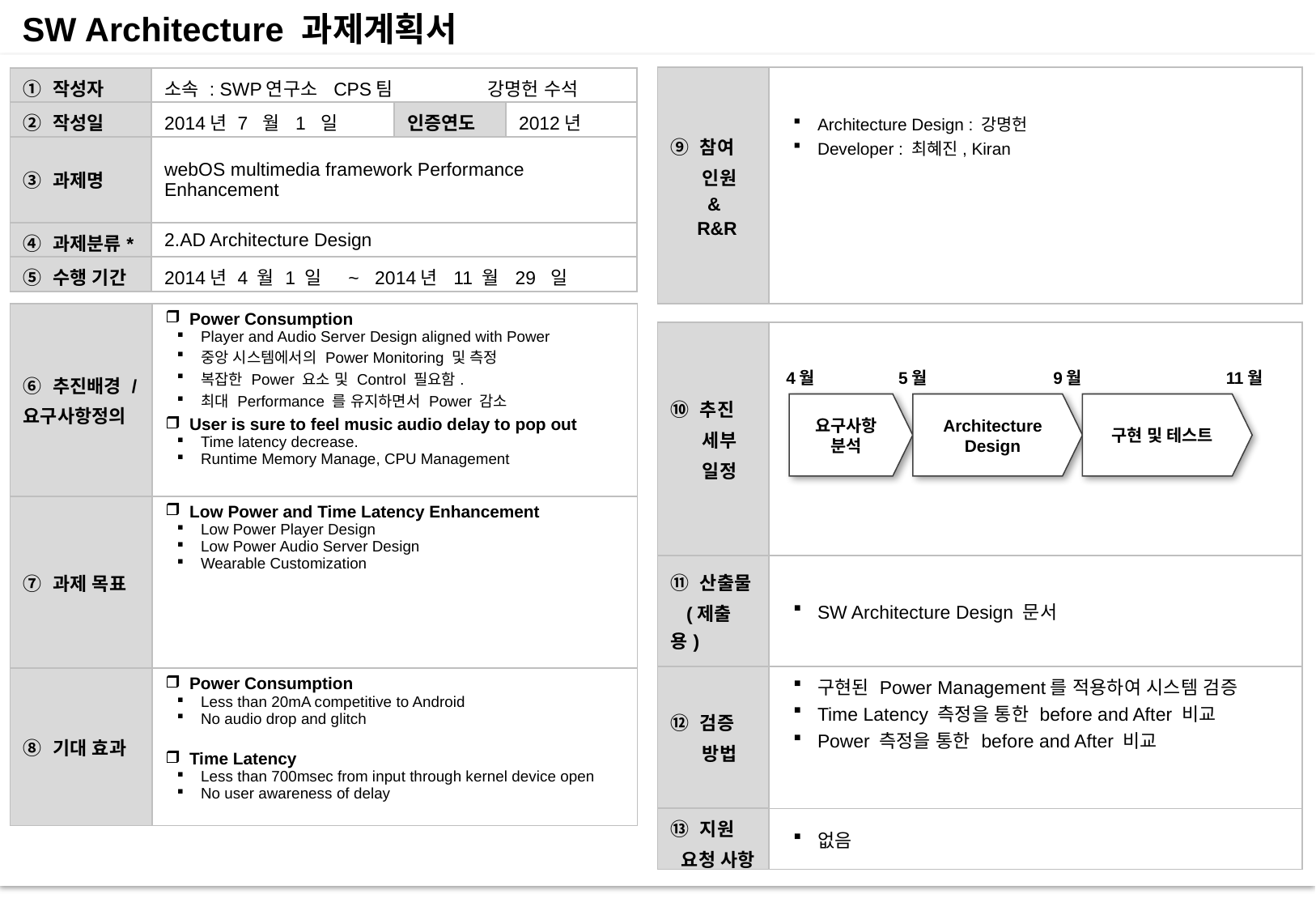

SW Architecture 과제계획서

| ⑨ 참여 인원 & R&R | Architecture Design : 강명헌 Developer : 최혜진, Kiran |
| --- | --- |
| ① 작성자 | 소속 : SWP연구소 CPS팀 |  | 강명헌 수석 |  |
| --- | --- | --- | --- | --- |
| ② 작성일 | 2014년 7 월 1 일 | 인증연도 |  | 2012년 |
| ③ 과제명 | webOS multimedia framework Performance Enhancement |  |  |  |
| ④ 과제분류\* | 2.AD Architecture Design |  |  |  |
| ⑤ 수행 기간 | 2014년 4 월 1 일 ~ 2014년 11 월 29 일 |  |  |  |
| ⑥ 추진배경 / 요구사항정의 | Power Consumption Player and Audio Server Design aligned with Power 중앙 시스템에서의 Power Monitoring 및 측정 복잡한 Power 요소 및 Control 필요함. 최대 Performance 를 유지하면서 Power 감소 User is sure to feel music audio delay to pop out Time latency decrease. Runtime Memory Manage, CPU Management |
| --- | --- |
| ⑦ 과제 목표 | Low Power and Time Latency Enhancement Low Power Player Design Low Power Audio Server Design Wearable Customization |
| ⑧ 기대 효과 | Power Consumption Less than 20mA competitive to Android No audio drop and glitch Time Latency Less than 700msec from input through kernel device open No user awareness of delay |
| ⑩ 추진 세부 일정 |  |
| --- | --- |
| ⑪ 산출물 (제출용) | SW Architecture Design 문서 |
| ⑫ 검증 방법 | 구현된 Power Management를 적용하여 시스템 검증 Time Latency 측정을 통한 before and After 비교 Power 측정을 통한 before and After 비교 |
| ⑬ 지원 요청 사항 | 없음 |
9월
11월
4월
5월
요구사항 분석
Architecture Design
구현 및 테스트